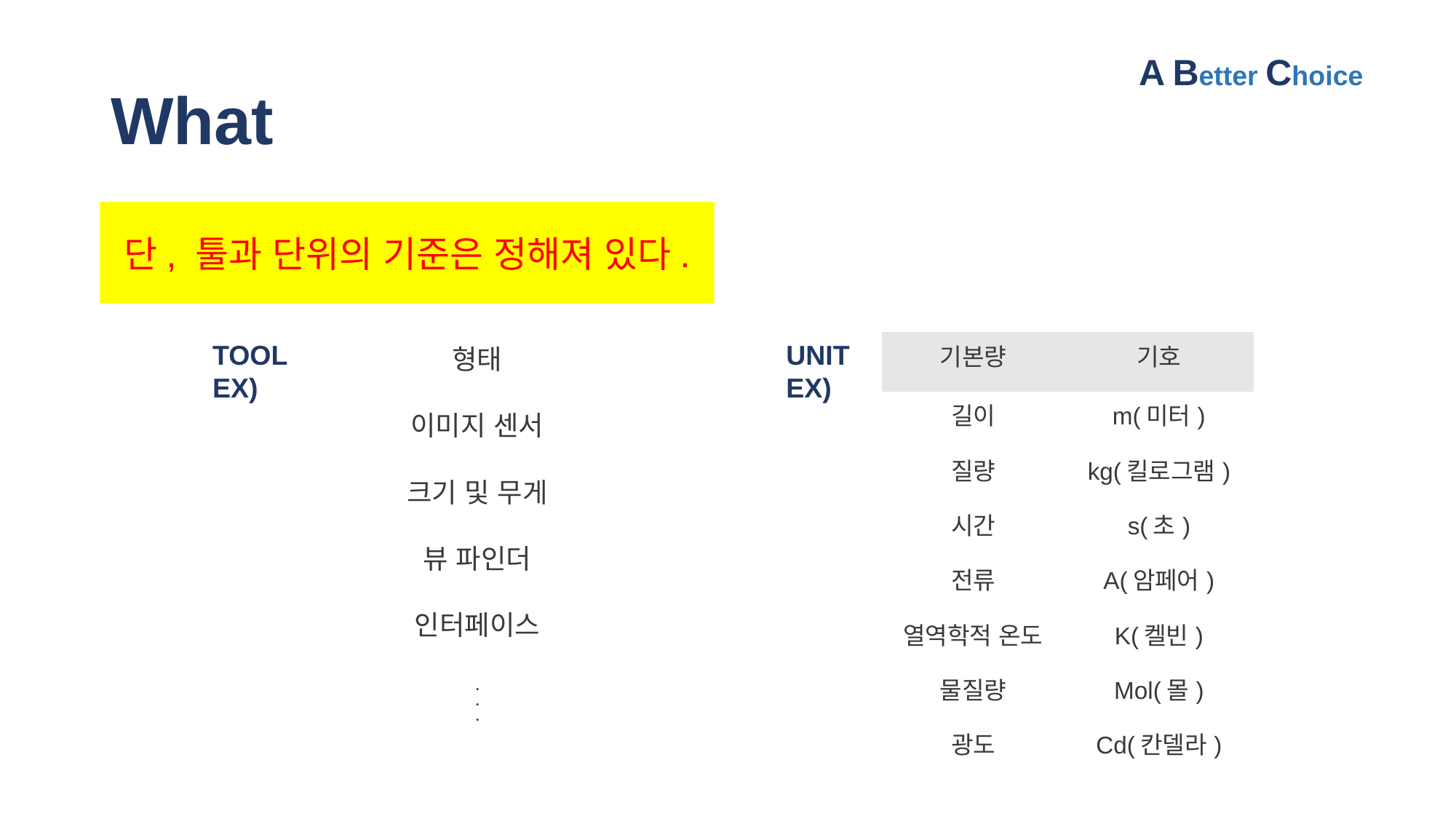

# What
A Better Choice
단, 툴과 단위의 기준은 정해져 있다.
TOOL EX)
| 형태 |
| --- |
| 이미지 센서 |
| 크기 및 무게 |
| 뷰 파인더 |
| 인터페이스 |
| . . . |
UNIT EX)
| 기본량 | 기호 |
| --- | --- |
| 길이 | m(미터) |
| 질량 | kg(킬로그램) |
| 시간 | s(초) |
| 전류 | A(암페어) |
| 열역학적 온도 | K(켈빈) |
| 물질량 | Mol(몰) |
| 광도 | Cd(칸델라) |